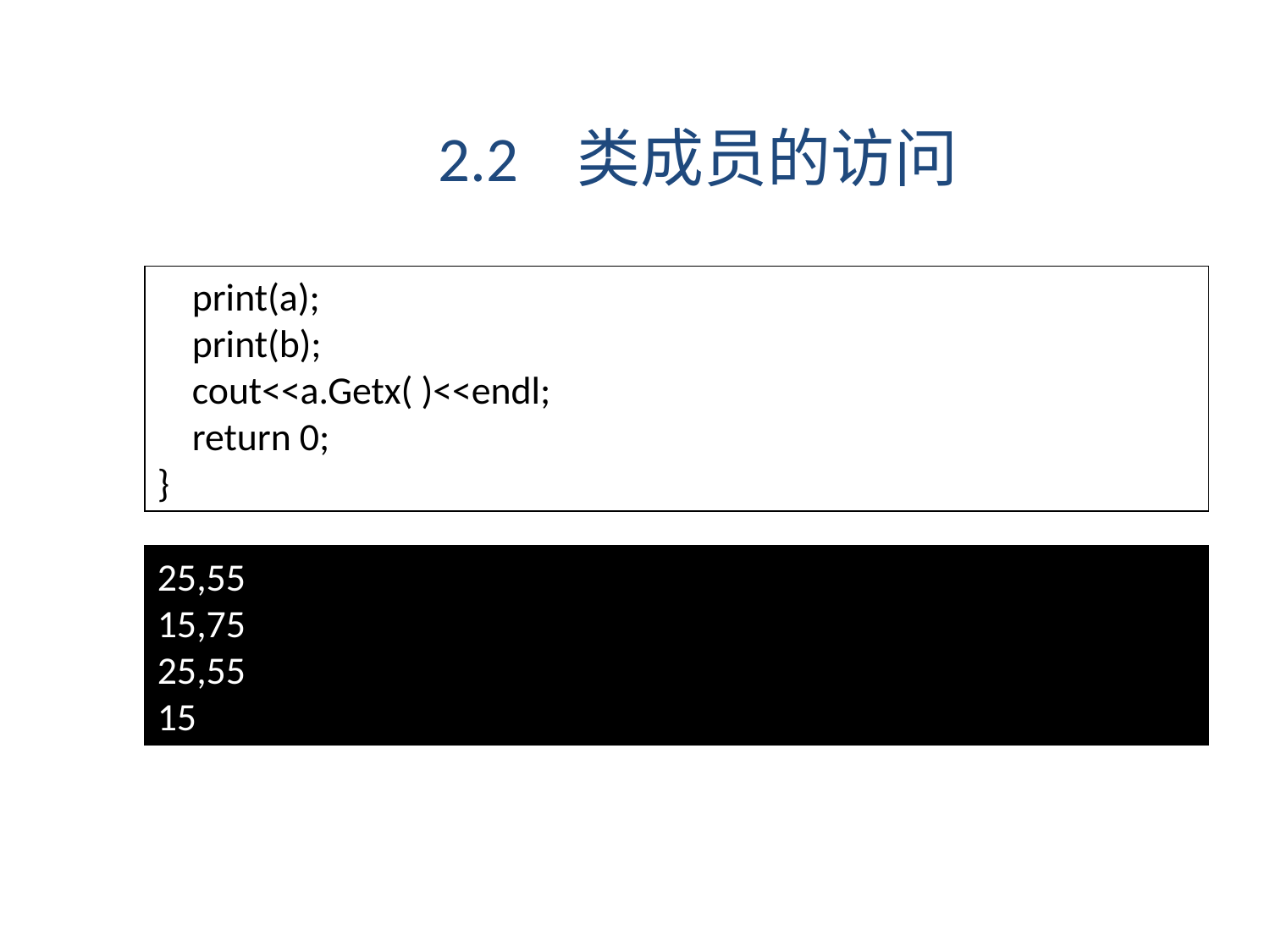

2.2   类成员的访问
    print(a);
    print(b);
    cout<<a.Getx( )<<endl;
    return 0;
}
25,55
15,75
25,55
15